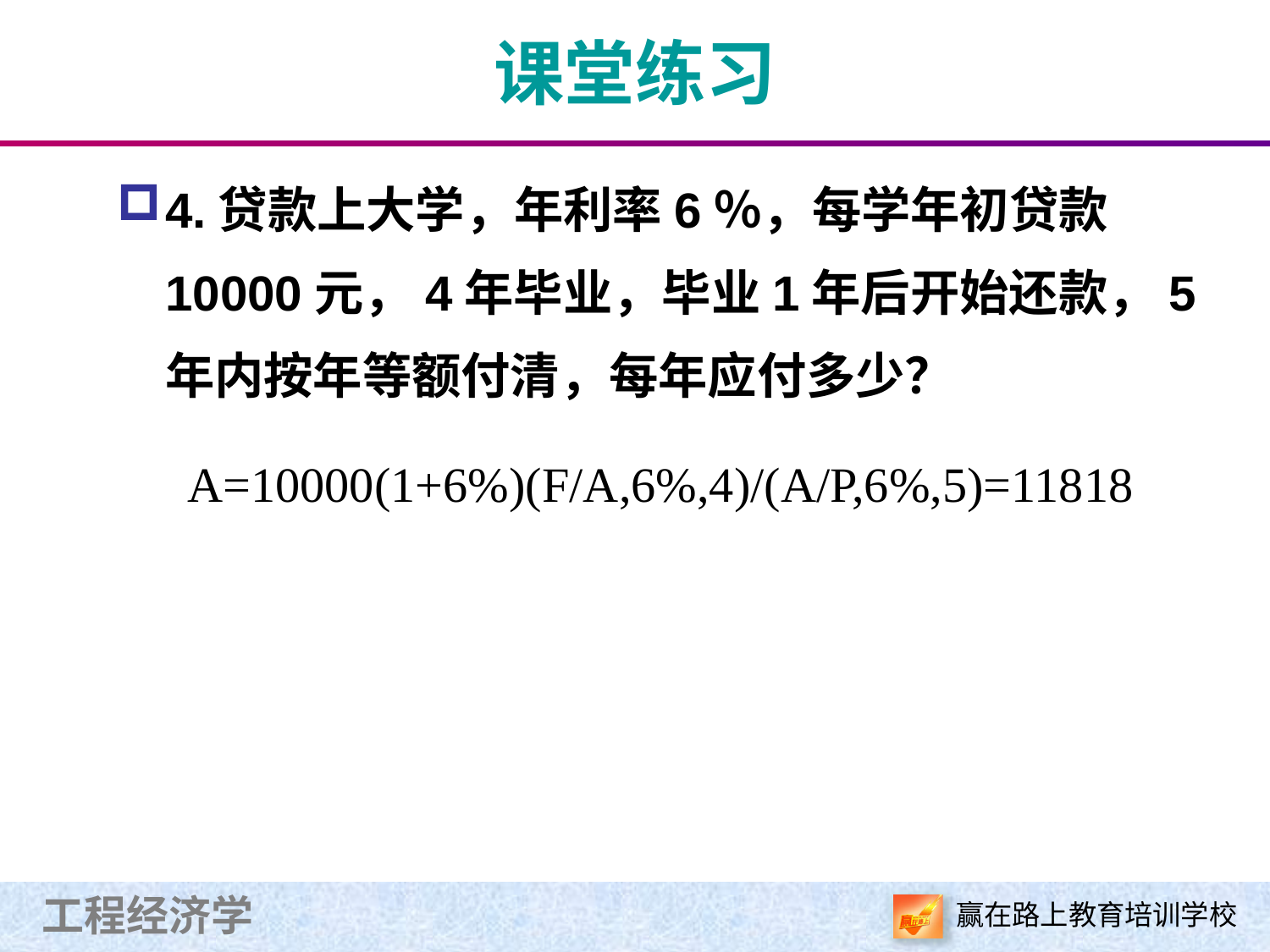

# 课堂练习
4.贷款上大学，年利率6％，每学年初贷款10000元，4年毕业，毕业1年后开始还款，5年内按年等额付清，每年应付多少？

A=10000(1+6%)(F/A,6%,4)/(A/P,6%,5)=11818